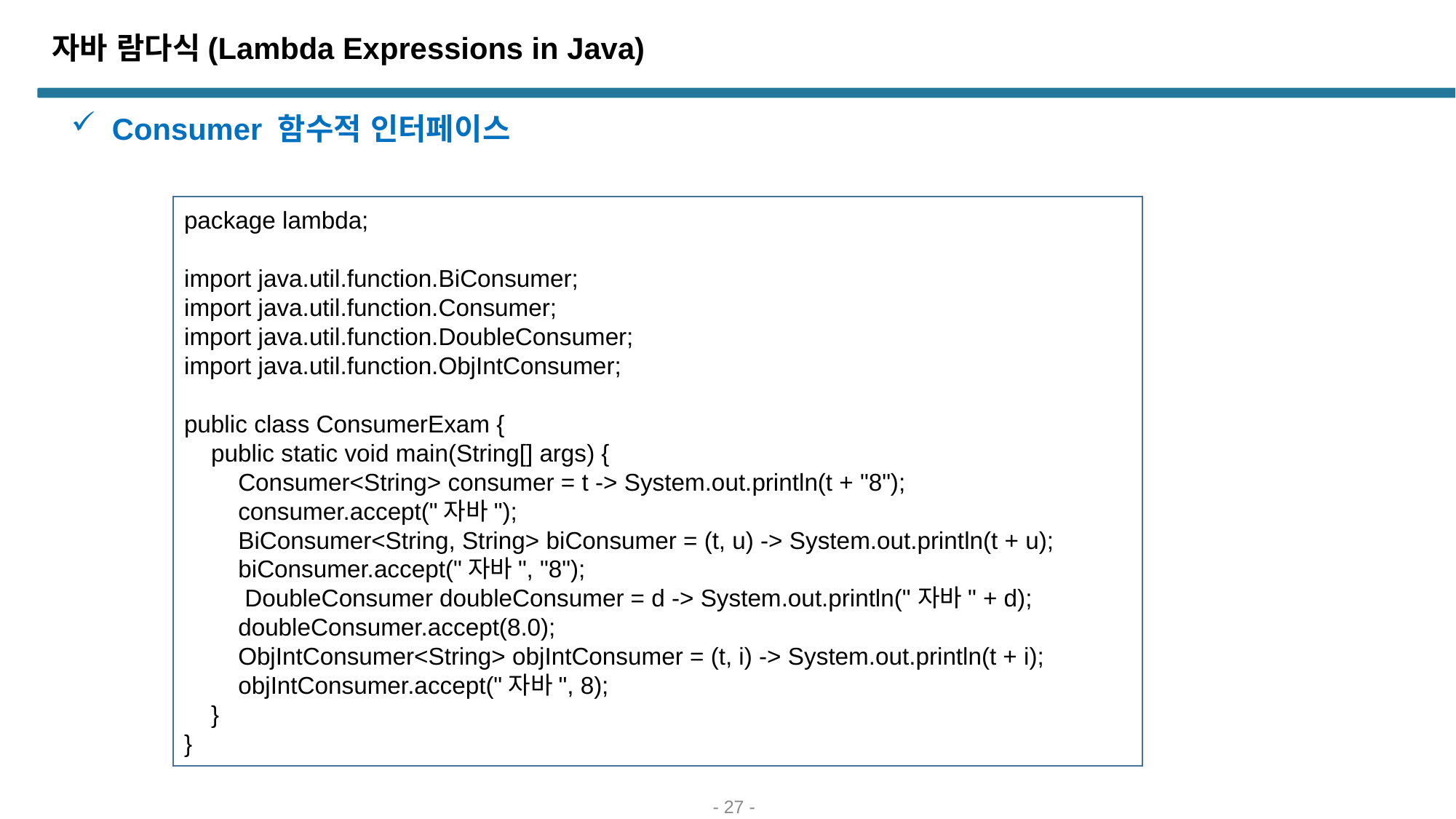

# 자바 람다식(Lambda Expressions in Java)
Consumer 함수적 인터페이스
package lambda;

import java.util.function.BiConsumer;
import java.util.function.Consumer;
import java.util.function.DoubleConsumer;
import java.util.function.ObjIntConsumer;

public class ConsumerExam {
    public static void main(String[] args) {
        Consumer<String> consumer = t -> System.out.println(t + "8");
        consumer.accept("자바");
        BiConsumer<String, String> biConsumer = (t, u) -> System.out.println(t + u);
        biConsumer.accept("자바", "8");
         DoubleConsumer doubleConsumer = d -> System.out.println("자바" + d);
        doubleConsumer.accept(8.0);
        ObjIntConsumer<String> objIntConsumer = (t, i) -> System.out.println(t + i);
        objIntConsumer.accept("자바", 8);
    }
}
- 27 -